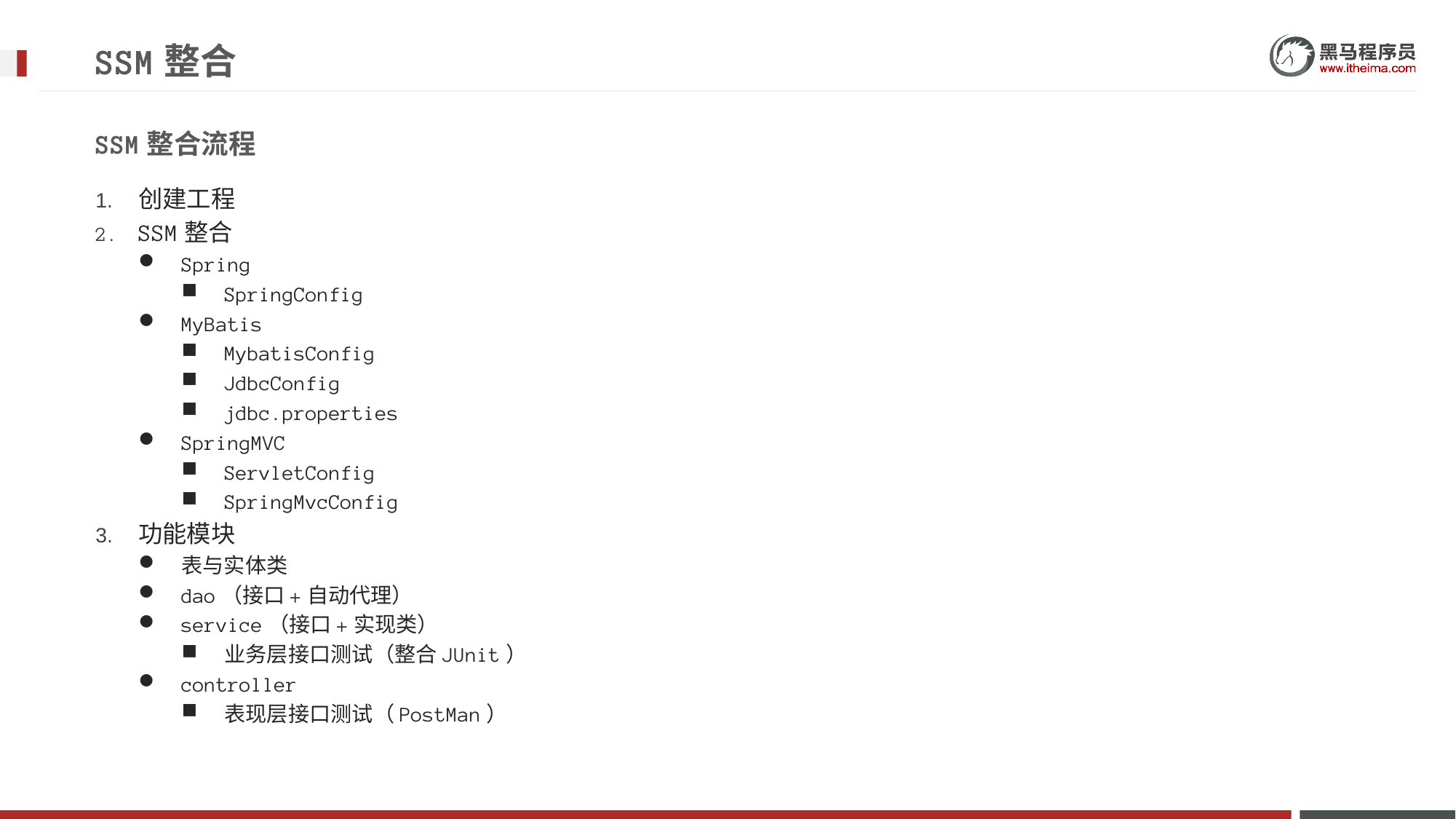

# SSM整合
SSM整合流程
创建工程
SSM整合
Spring
SpringConfig
MyBatis
MybatisConfig
JdbcConfig
jdbc.properties
SpringMVC
ServletConfig
SpringMvcConfig
功能模块
表与实体类
dao（接口+自动代理）
service（接口+实现类）
业务层接口测试（整合JUnit）
controller
表现层接口测试（PostMan）